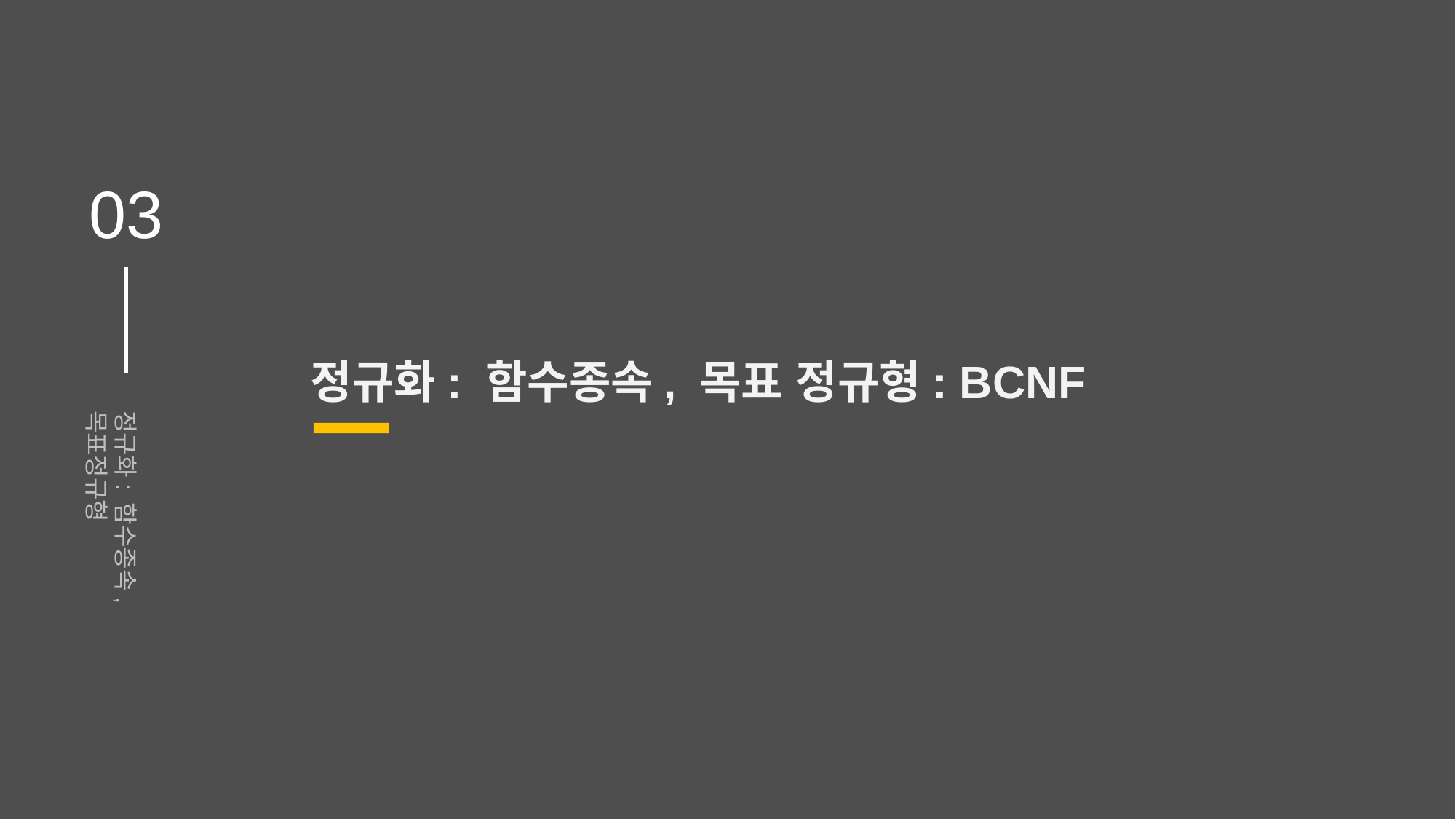

03
정규화: 함수종속, 목표 정규형: BCNF

정규화: 함수종속, 목표정규형